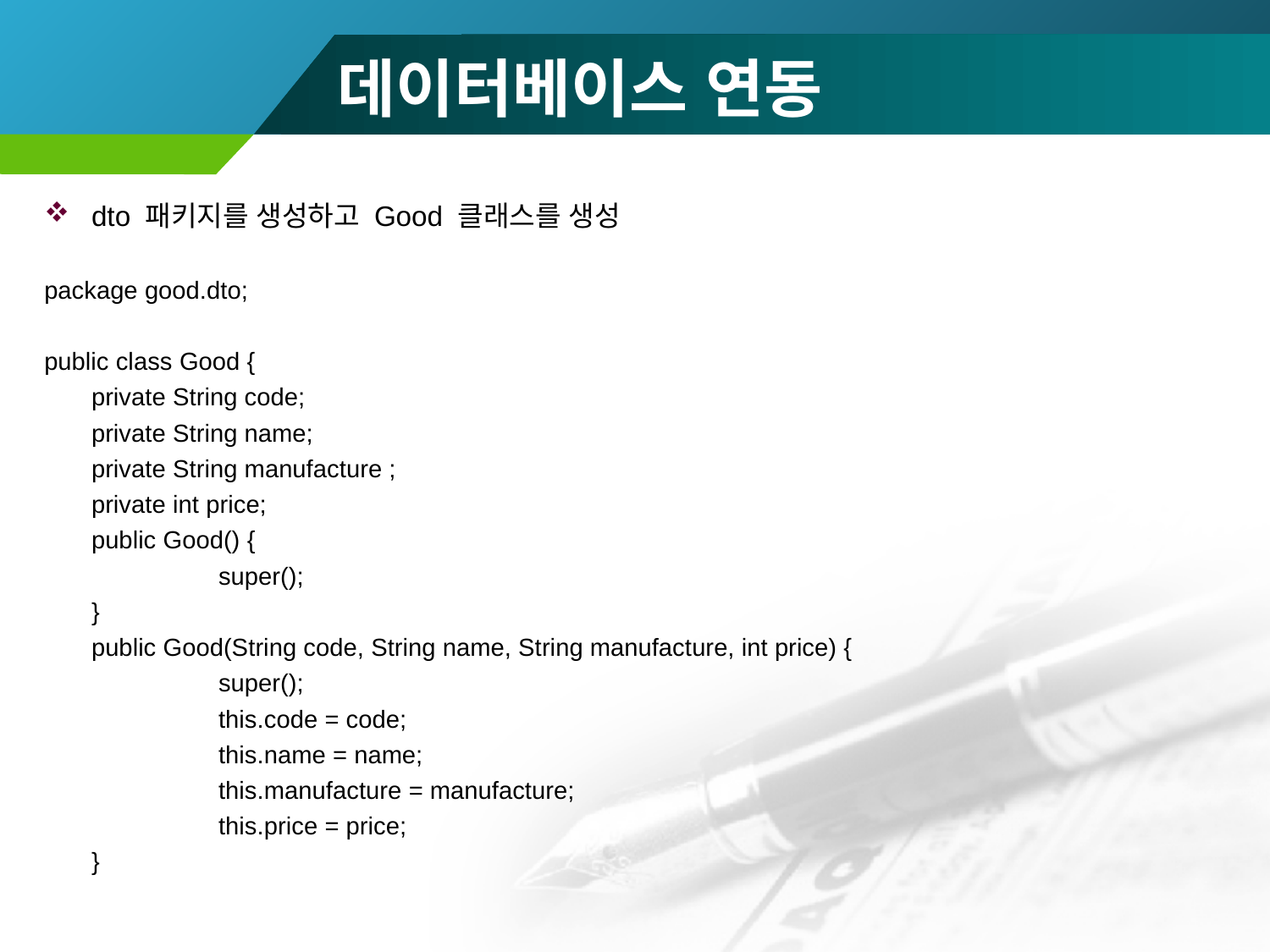

데이터베이스 연동
dto 패키지를 생성하고 Good 클래스를 생성

package good.dto;

public class Good {
	private String code;
	private String name;
	private String manufacture ;
	private int price;
	public Good() {
		super();
	}
	public Good(String code, String name, String manufacture, int price) {
		super();
		this.code = code;
		this.name = name;
		this.manufacture = manufacture;
		this.price = price;
	}